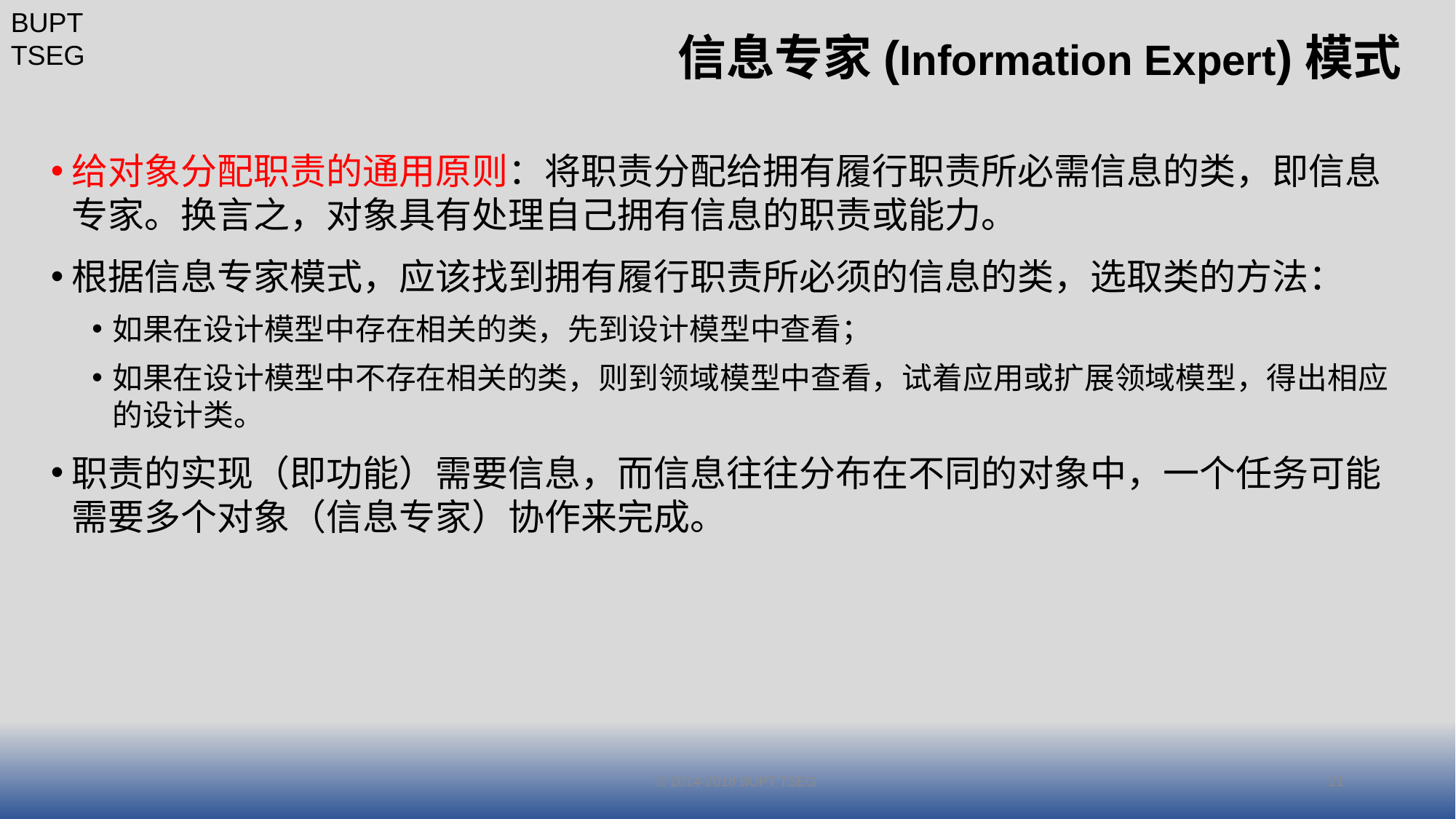

# 信息专家(Information Expert)模式
给对象分配职责的通用原则：将职责分配给拥有履行职责所必需信息的类，即信息专家。换言之，对象具有处理自己拥有信息的职责或能力。
根据信息专家模式，应该找到拥有履行职责所必须的信息的类，选取类的方法：
如果在设计模型中存在相关的类，先到设计模型中查看；
如果在设计模型中不存在相关的类，则到领域模型中查看，试着应用或扩展领域模型，得出相应的设计类。
职责的实现（即功能）需要信息，而信息往往分布在不同的对象中，一个任务可能需要多个对象（信息专家）协作来完成。
© 2014-2018 BUPT TSEG
21